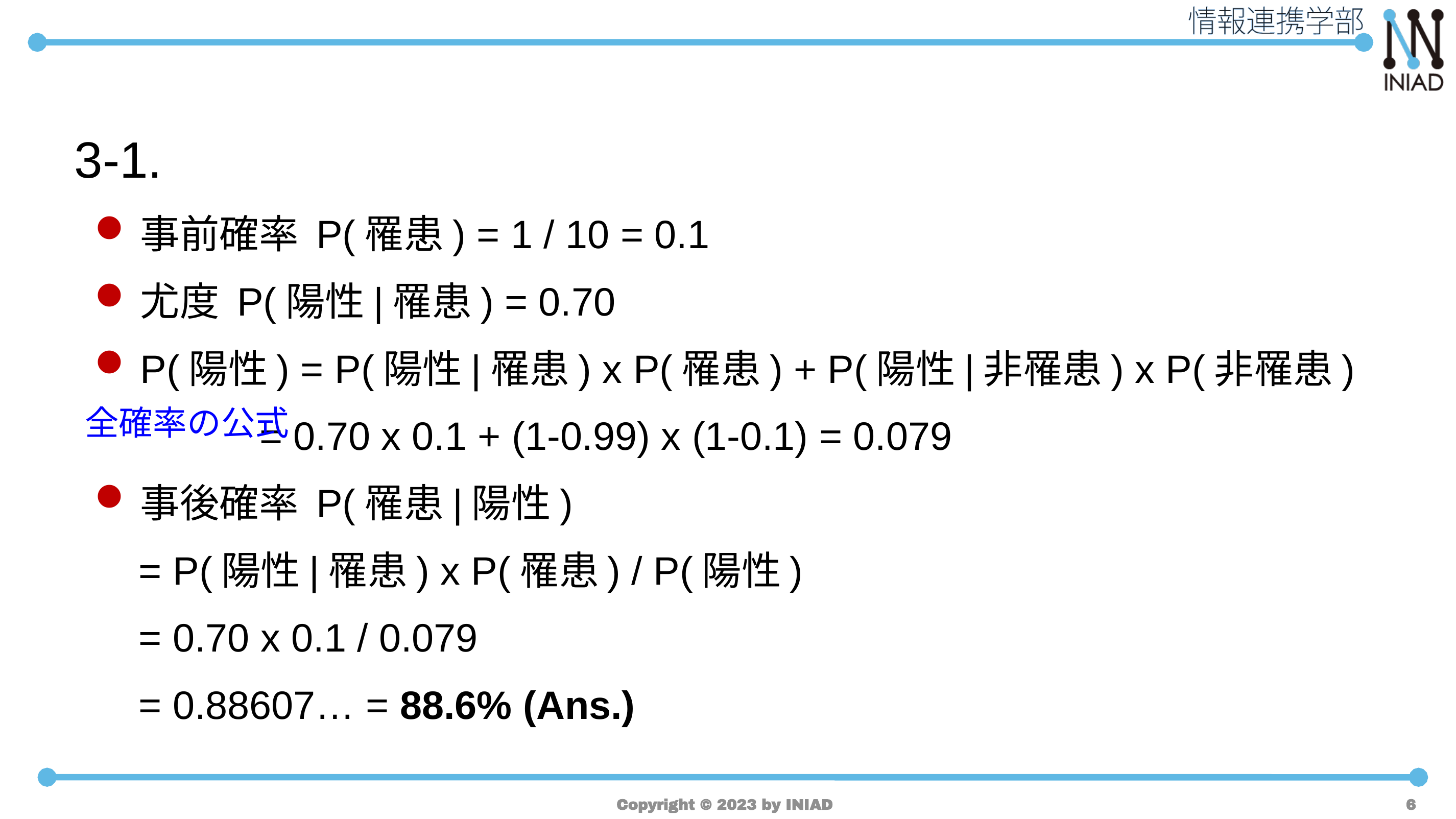

3-1.
事前確率 P(罹患) = 1 / 10 = 0.1
尤度 P(陽性|罹患) = 0.70
P(陽性) = P(陽性|罹患) x P(罹患) + P(陽性|非罹患) x P(非罹患)
               = 0.70 x 0.1 + (1-0.99) x (1-0.1) = 0.079
事後確率 P(罹患|陽性)
    = P(陽性|罹患) x P(罹患) / P(陽性)
    = 0.70 x 0.1 / 0.079
    = 0.88607… = 88.6% (Ans.)
全確率の公式
Copyright © 2023 by INIAD
6